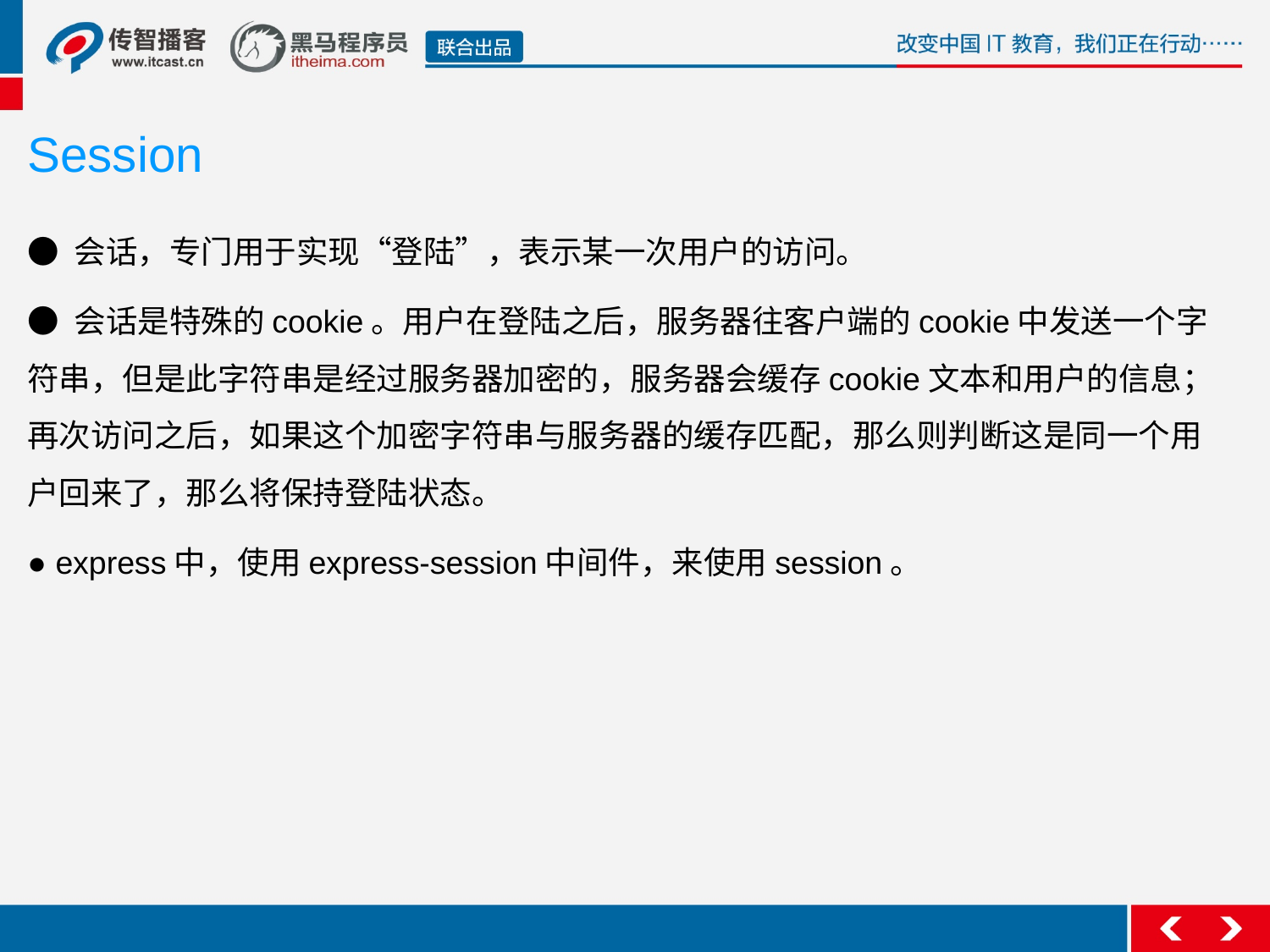

Session
● 会话，专门用于实现“登陆”，表示某一次用户的访问。
● 会话是特殊的cookie。用户在登陆之后，服务器往客户端的cookie中发送一个字符串，但是此字符串是经过服务器加密的，服务器会缓存cookie文本和用户的信息；再次访问之后，如果这个加密字符串与服务器的缓存匹配，那么则判断这是同一个用户回来了，那么将保持登陆状态。
● express中，使用express-session中间件，来使用session。